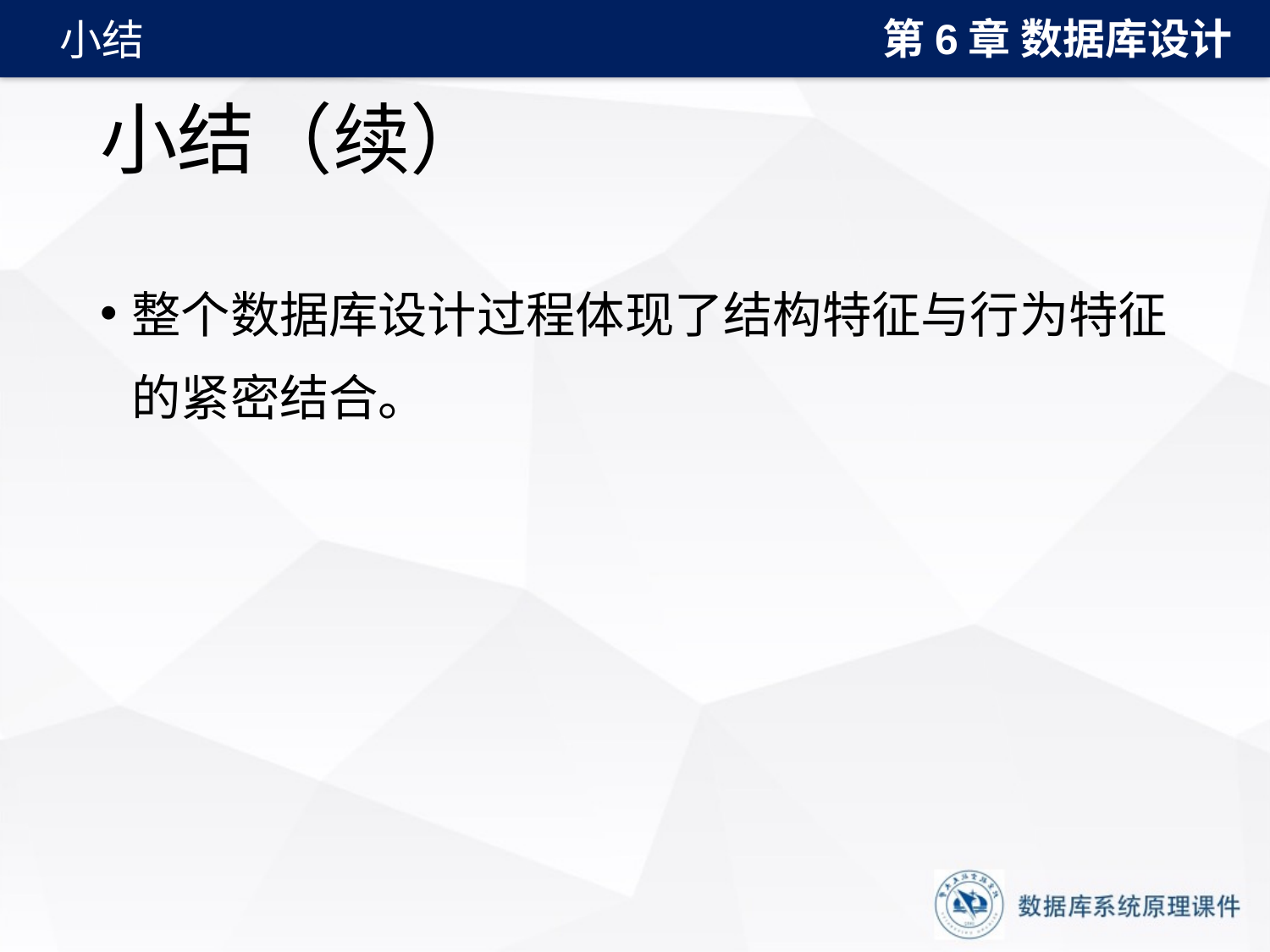

第6章 数据库设计
小结
# 小结（续）
整个数据库设计过程体现了结构特征与行为特征的紧密结合。